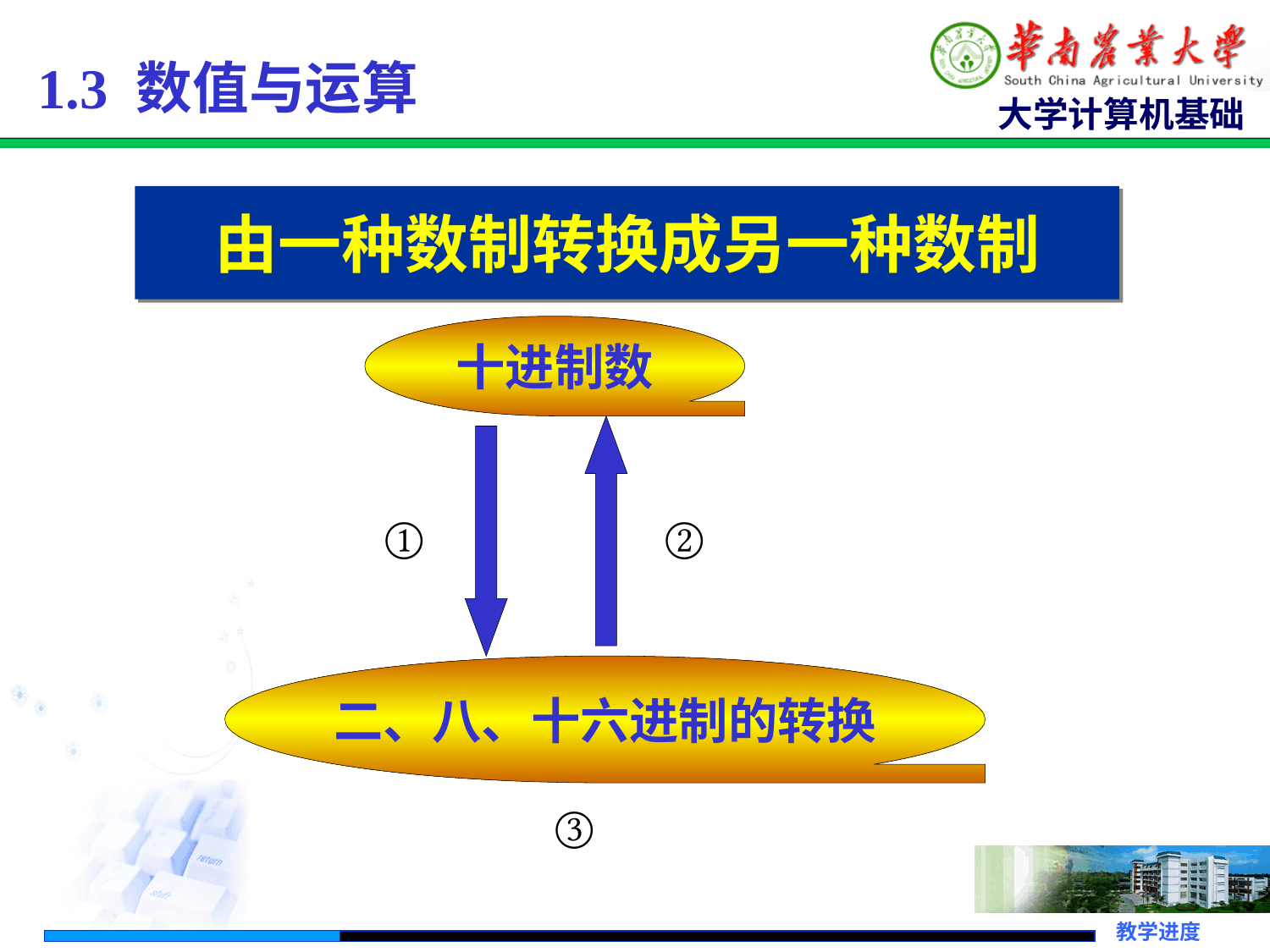

1.3 数值与运算
由一种数制转换成另一种数制
十进制数
①
②

二、八、十六进制的转换
③